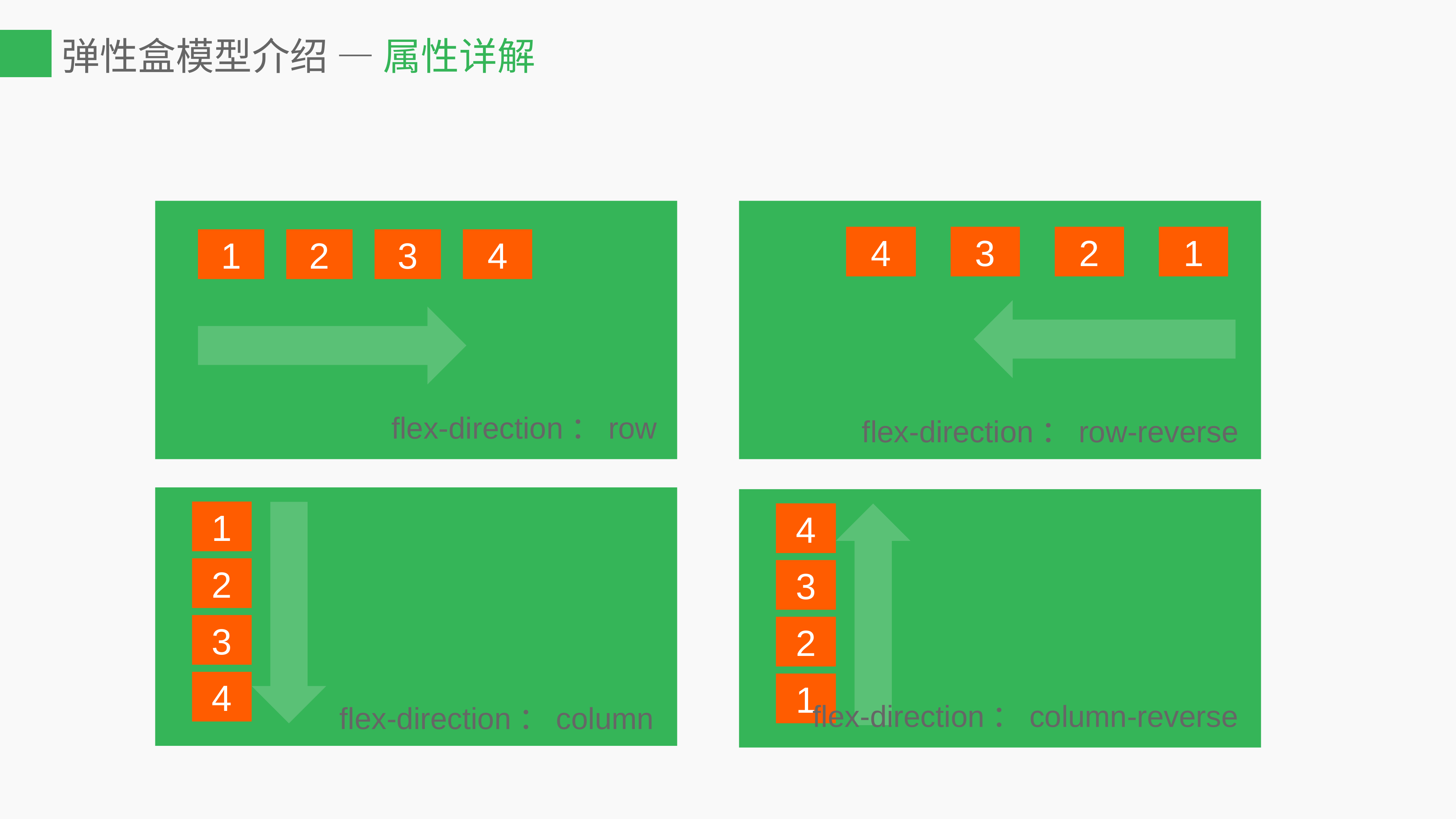

# 弹性盒模型介绍 — 属性详解

4
3
2
1

flex-direction：row-reverse

1
2
3
4

flex-direction：row

1

2
3
4
flex-direction：column

4

3
2
1
flex-direction：column-reverse